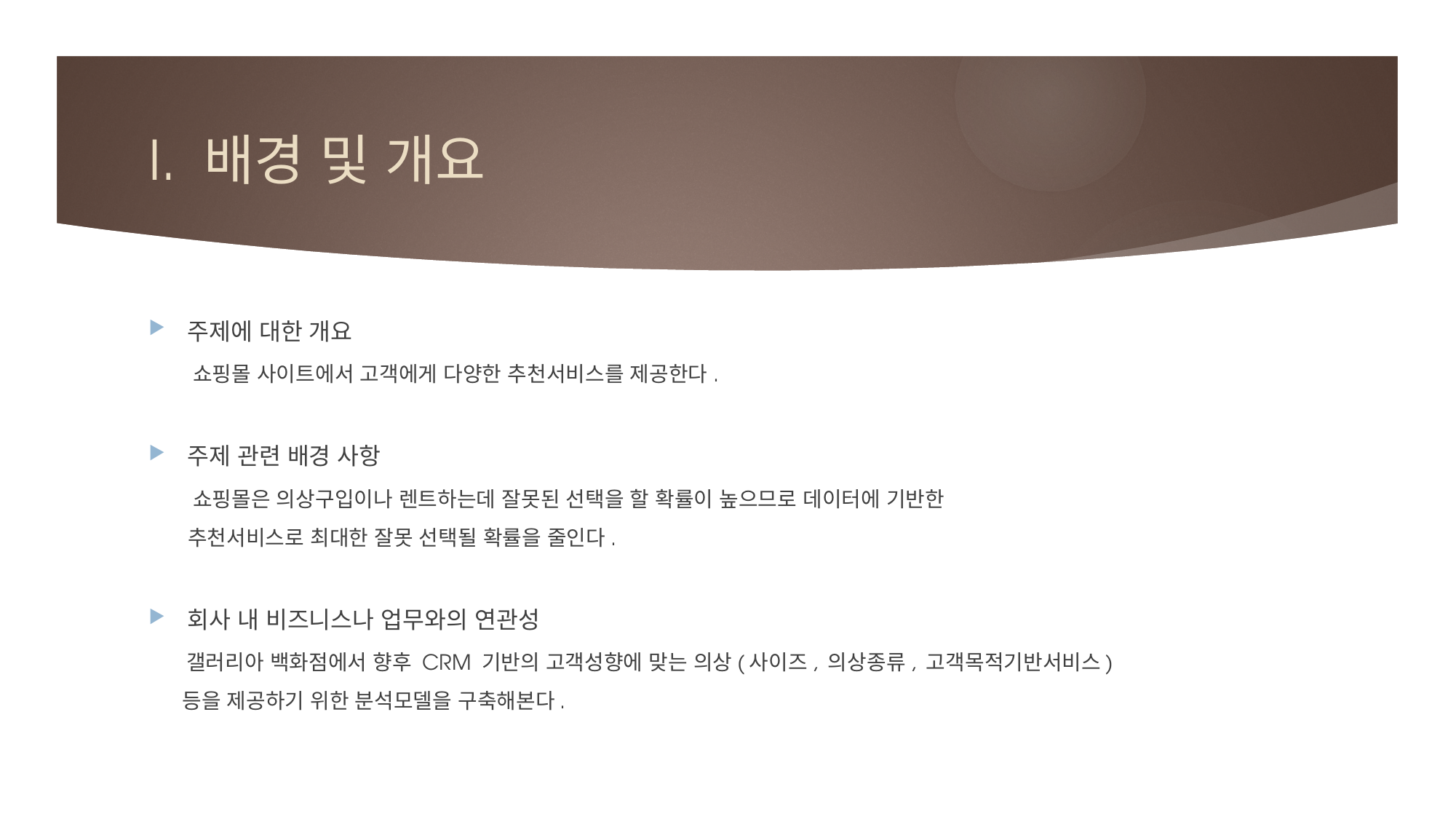

# I. 배경 및 개요
주제에 대한 개요
      쇼핑몰 사이트에서 고객에게 다양한 추천서비스를 제공한다.

주제 관련 배경 사항
      쇼핑몰은 의상구입이나 렌트하는데 잘못된 선택을 할 확률이 높으므로 데이터에 기반한
      추천서비스로 최대한 잘못 선택될 확률을 줄인다.

회사 내 비즈니스나 업무와의 연관성
     갤러리아 백화점에서 향후 CRM 기반의 고객성향에 맞는 의상(사이즈, 의상종류, 고객목적기반서비스)
     등을 제공하기 위한 분석모델을 구축해본다.